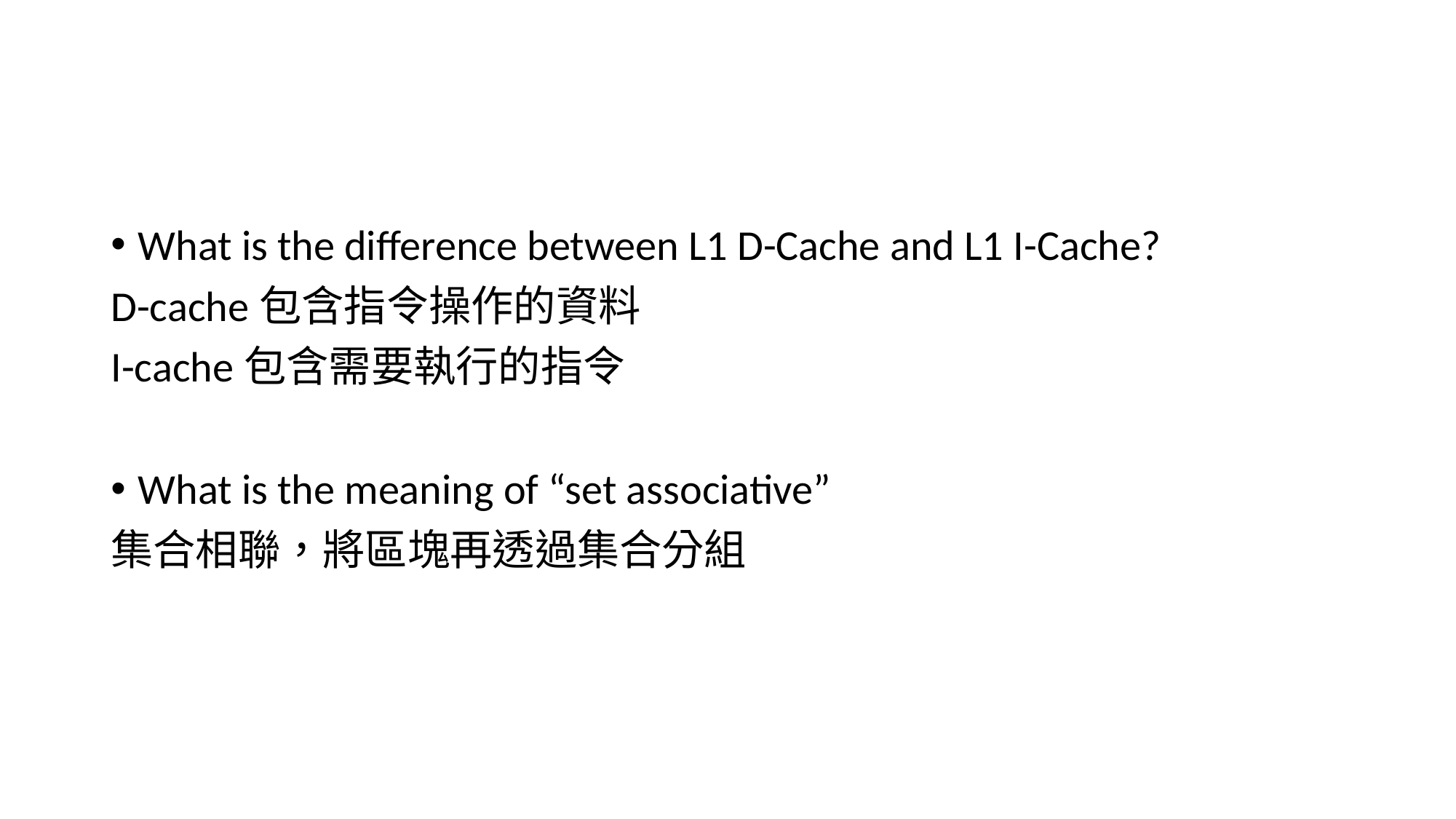

#
What is the difference between L1 D-Cache and L1 I-Cache?
D-cache包含指令操作的資料
I-cache包含需要執行的指令

What is the meaning of “set associative”
集合相聯，將區塊再透過集合分組